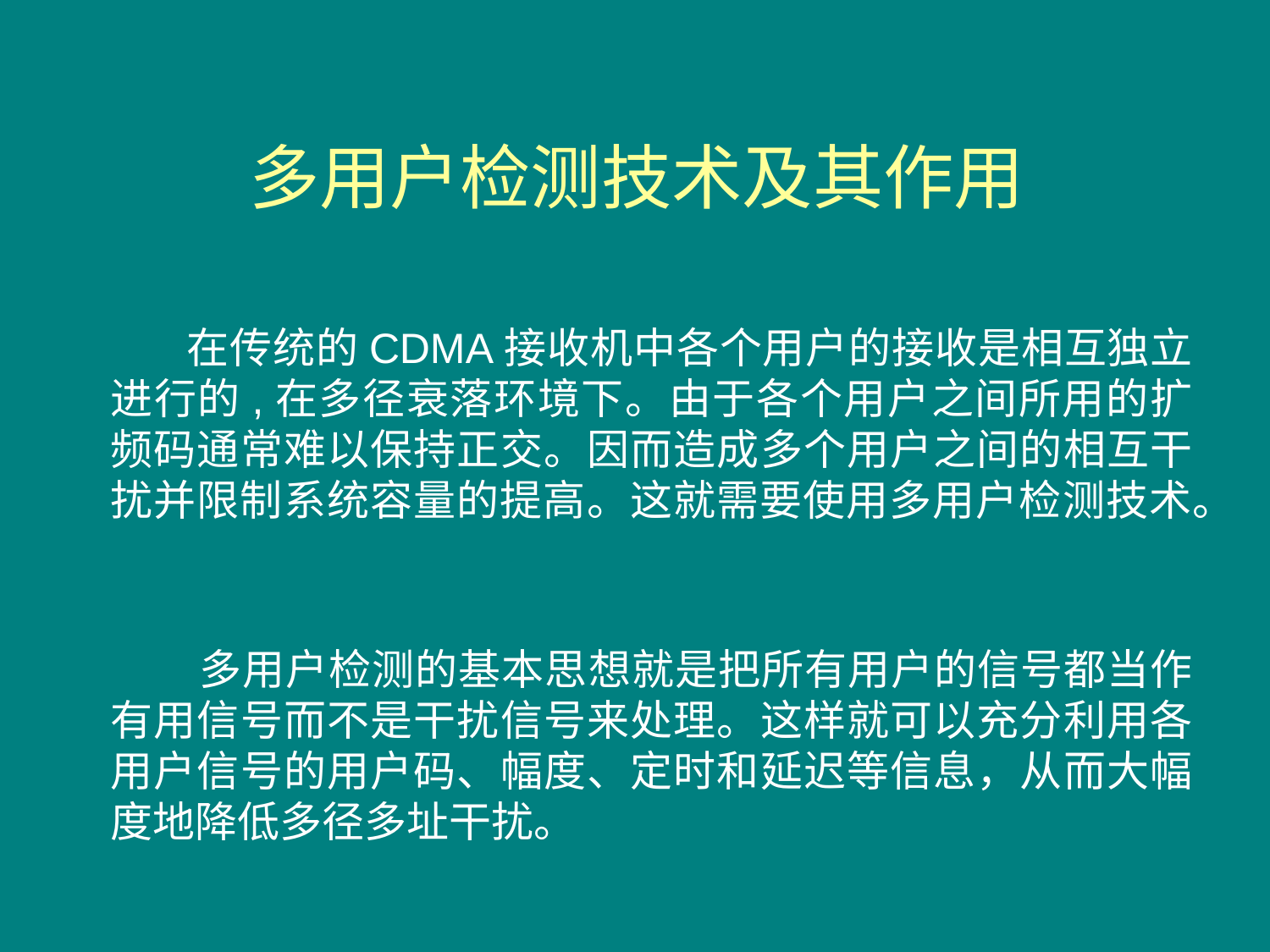

# 多用户检测技术及其作用
           在传统的CDMA接收机中各个用户的接收是相互独立进行的,在多径衰落环境下。由于各个用户之间所用的扩频码通常难以保持正交。因而造成多个用户之间的相互干扰并限制系统容量的提高。这就需要使用多用户检测技术。

            多用户检测的基本思想就是把所有用户的信号都当作有用信号而不是干扰信号来处理。这样就可以充分利用各用户信号的用户码、幅度、定时和延迟等信息，从而大幅度地降低多径多址干扰。